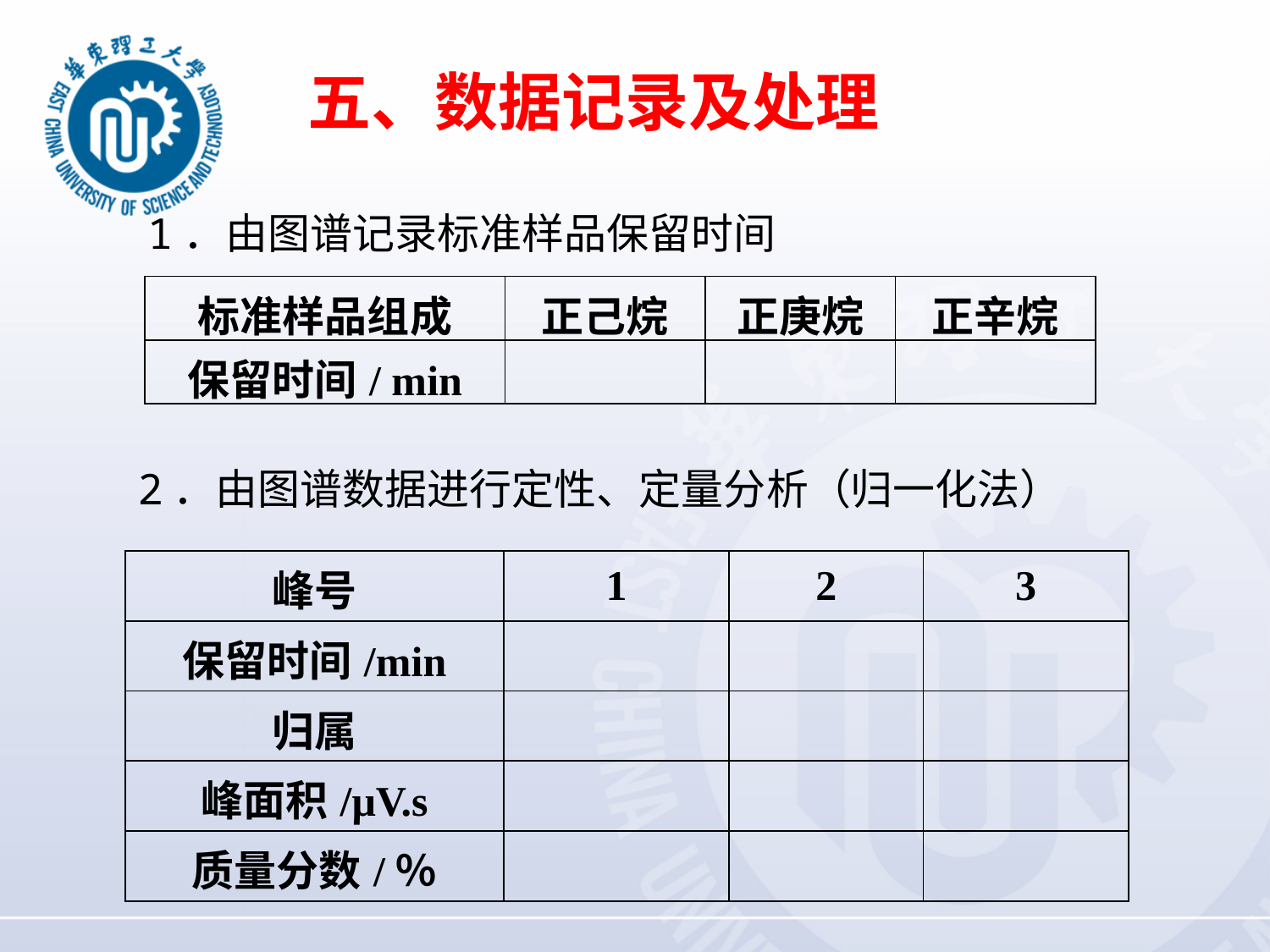

五、数据记录及处理
1．由图谱记录标准样品保留时间
| 标准样品组成 | 正己烷 | 正庚烷 | 正辛烷 |
| --- | --- | --- | --- |
| 保留时间/ min |  |  |  |
2．由图谱数据进行定性、定量分析（归一化法）

| 峰号 | 1 | 2 | 3 |
| --- | --- | --- | --- |
| 保留时间/min |  |  |  |
| 归属 |  |  |  |
| 峰面积/μV.s |  |  |  |
| 质量分数/％ |  |  |  |